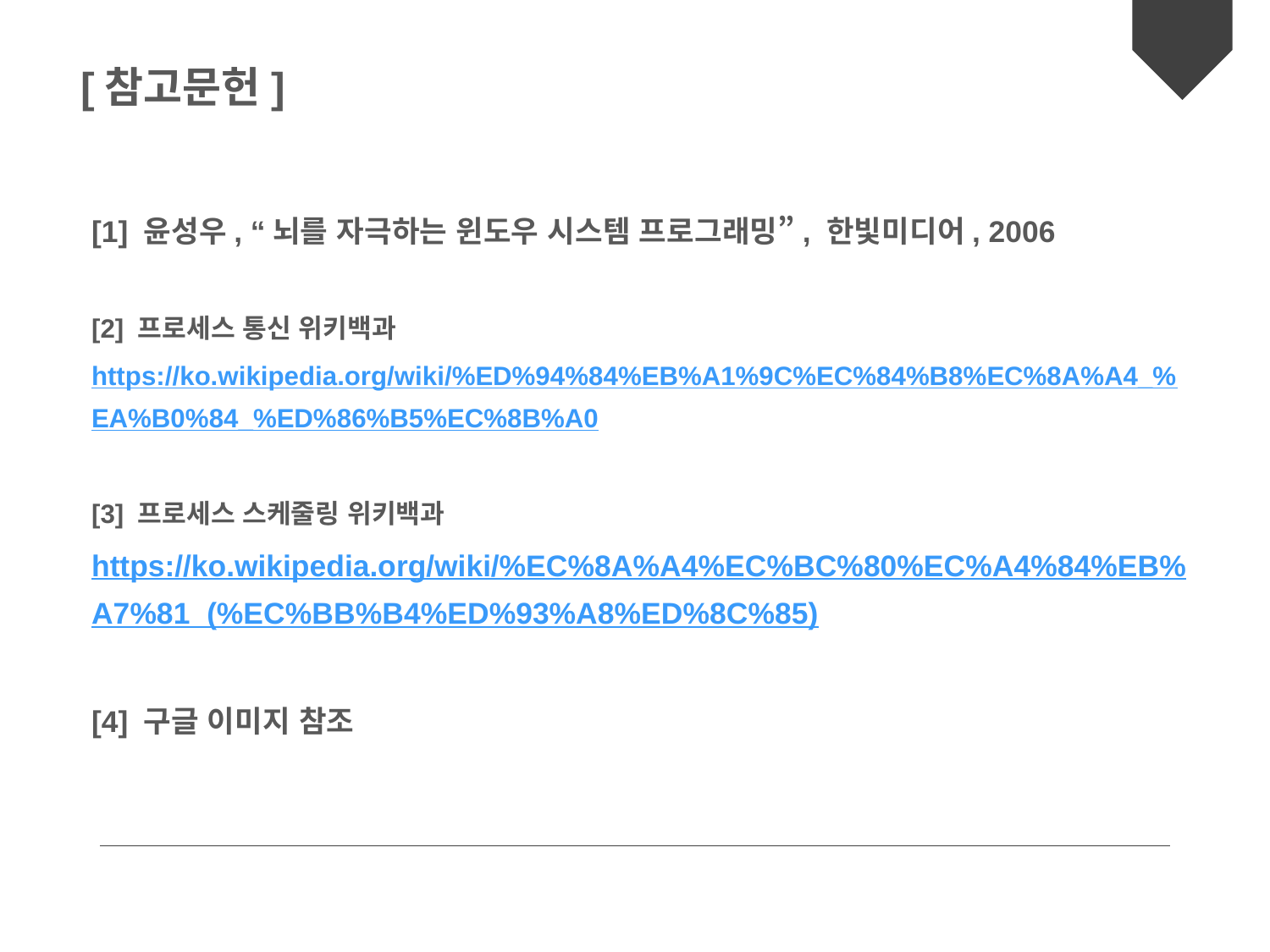

[참고문헌]
[1] 윤성우, “뇌를 자극하는 윈도우 시스템 프로그래밍”, 한빛미디어, 2006

[2] 프로세스 통신 위키백과
https://ko.wikipedia.org/wiki/%ED%94%84%EB%A1%9C%EC%84%B8%EC%8A%A4_%EA%B0%84_%ED%86%B5%EC%8B%A0

[3] 프로세스 스케줄링 위키백과
https://ko.wikipedia.org/wiki/%EC%8A%A4%EC%BC%80%EC%A4%84%EB%A7%81_(%EC%BB%B4%ED%93%A8%ED%8C%85)

[4] 구글 이미지 참조